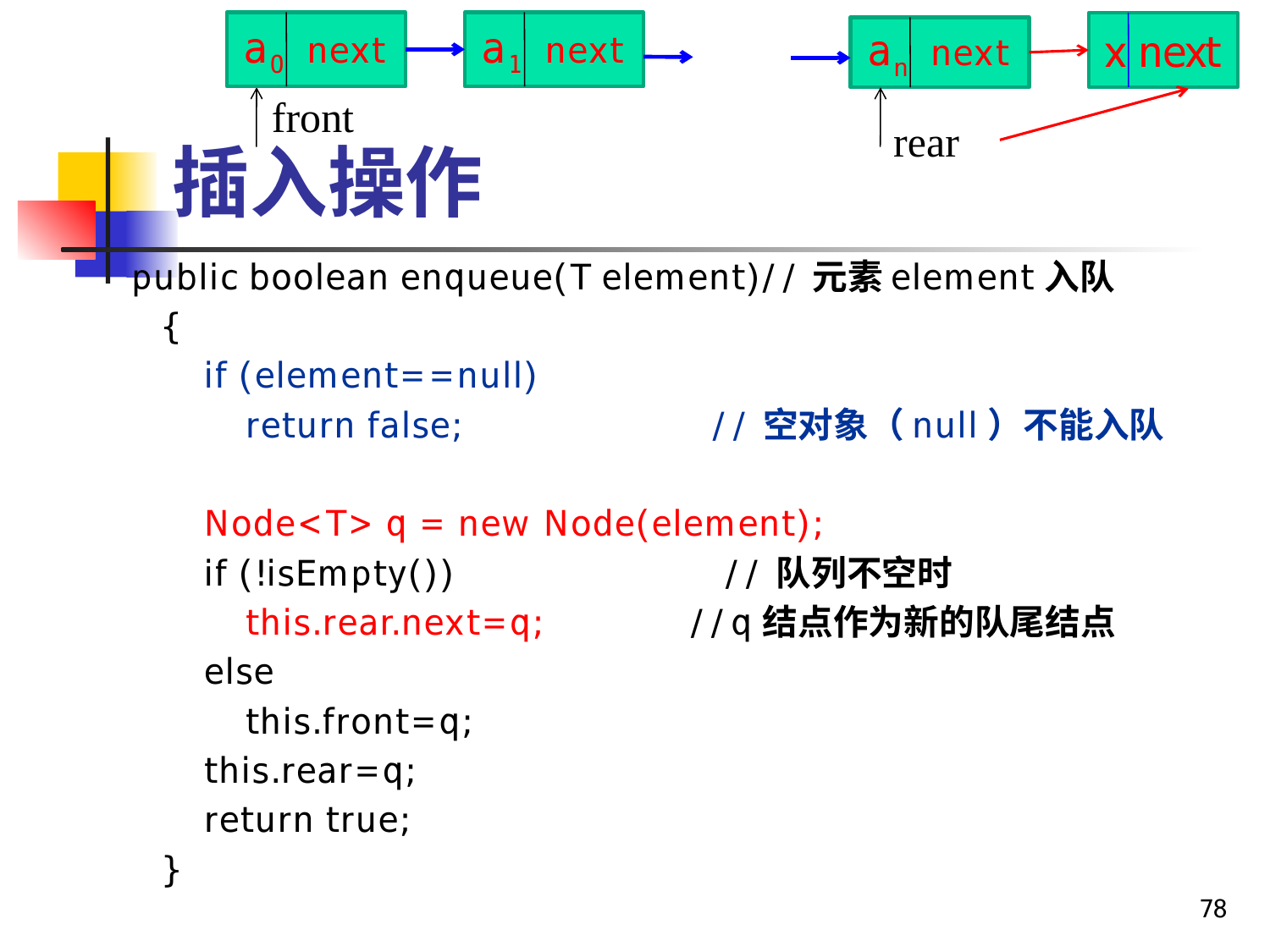

a1   next
a0   next
x next
an   next
front
rear
# 插入操作
 public boolean enqueue(T element)//元素element入队
    {
        if (element==null)
            return false;                        //空对象（null）不能入队

        Node<T> q = new Node(element);
        if (!isEmpty())                          //队列不空时
            this.rear.next=q;              //q结点作为新的队尾结点
        else
            this.front=q;
        this.rear=q;
        return true;
    }
78